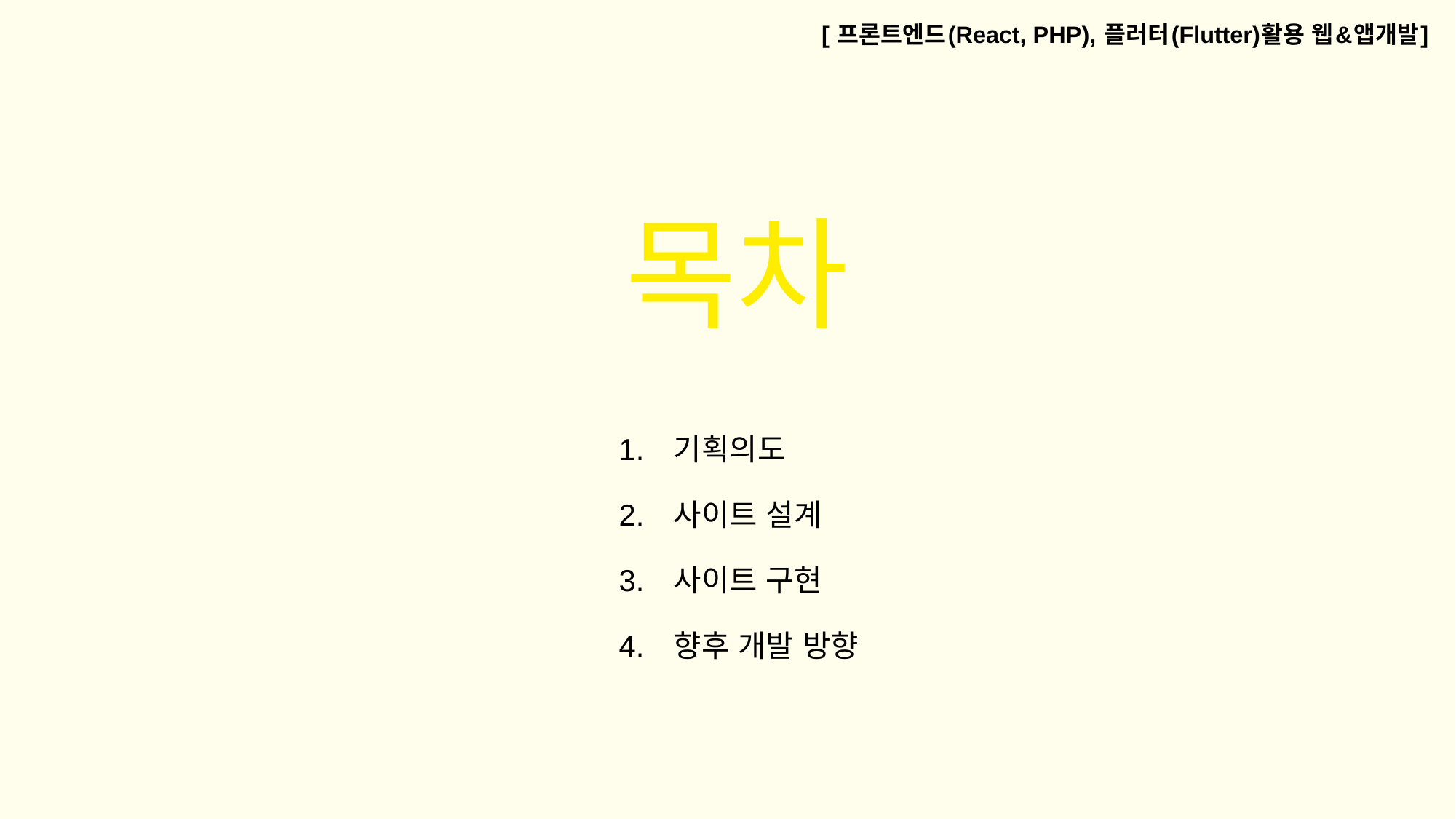

[ 프론트엔드(React, PHP), 플러터(Flutter)활용 웹&앱개발]
목차
기획의도

사이트 설계

사이트 구현

향후 개발 방향